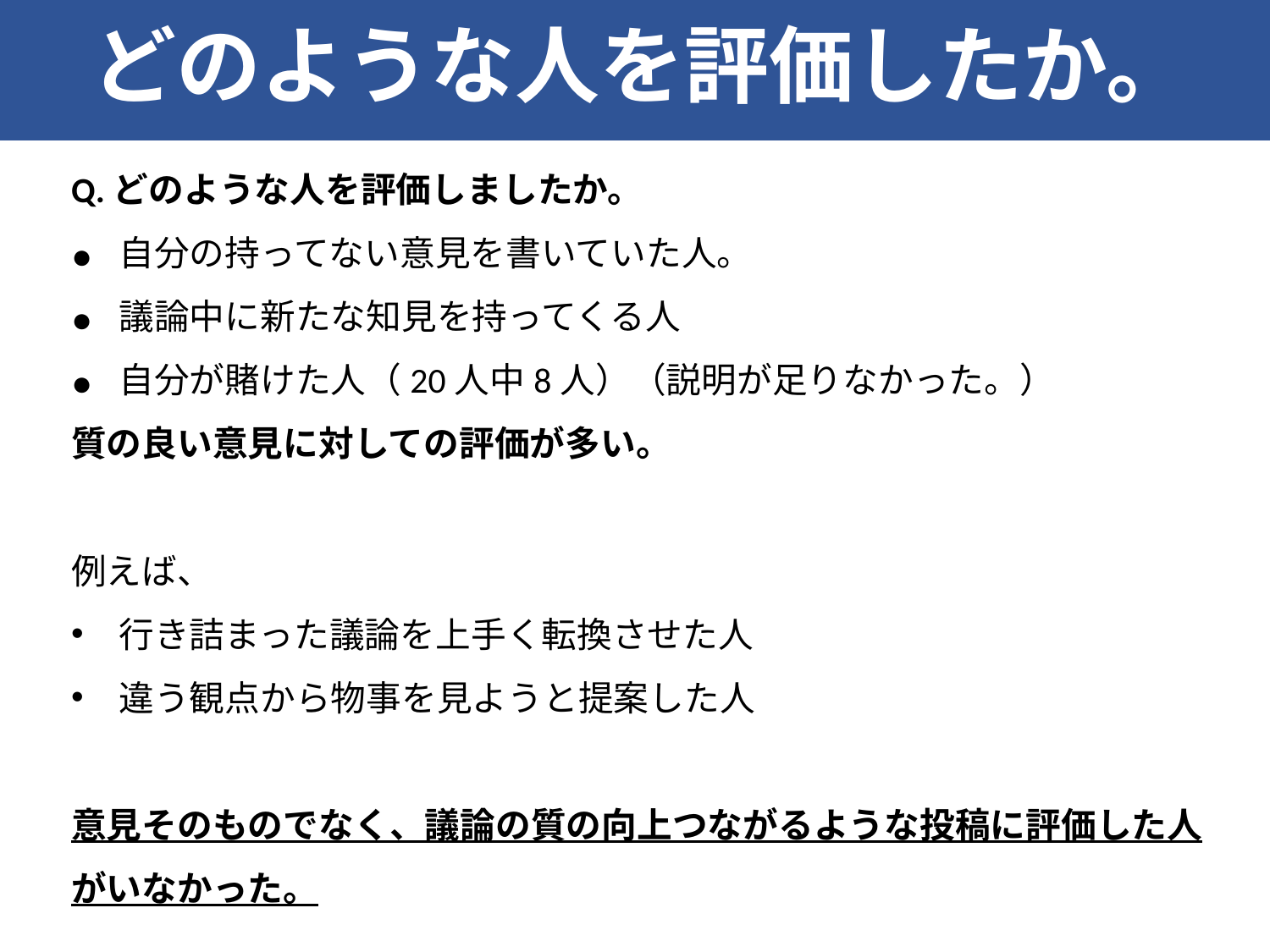

どのような人を評価したか。
Q.どのような人を評価しましたか。
自分の持ってない意見を書いていた人。
議論中に新たな知見を持ってくる人
自分が賭けた人（20人中8人）（説明が足りなかった。）
質の良い意見に対しての評価が多い。

例えば、
行き詰まった議論を上手く転換させた人
違う観点から物事を見ようと提案した人

意見そのものでなく、議論の質の向上つながるような投稿に評価した人がいなかった。
議論の中でどのような人を賭けましたか。
大きく二つの観点で
・オッズが少ない人（前回の議論で議論に積極的に参加していた人、根拠のある意見を言えていた人）
・オッズが大きい人、（発言回数が多くない人）
のうち、20人中17人がオッズが少ない人、20人中2人がオッズが大きい人に賭けていた。
（ DERCとしては、元からある人にその人に賭けるのではなく、賭けて、その人に議論の有利になるような方向に進めたい。）